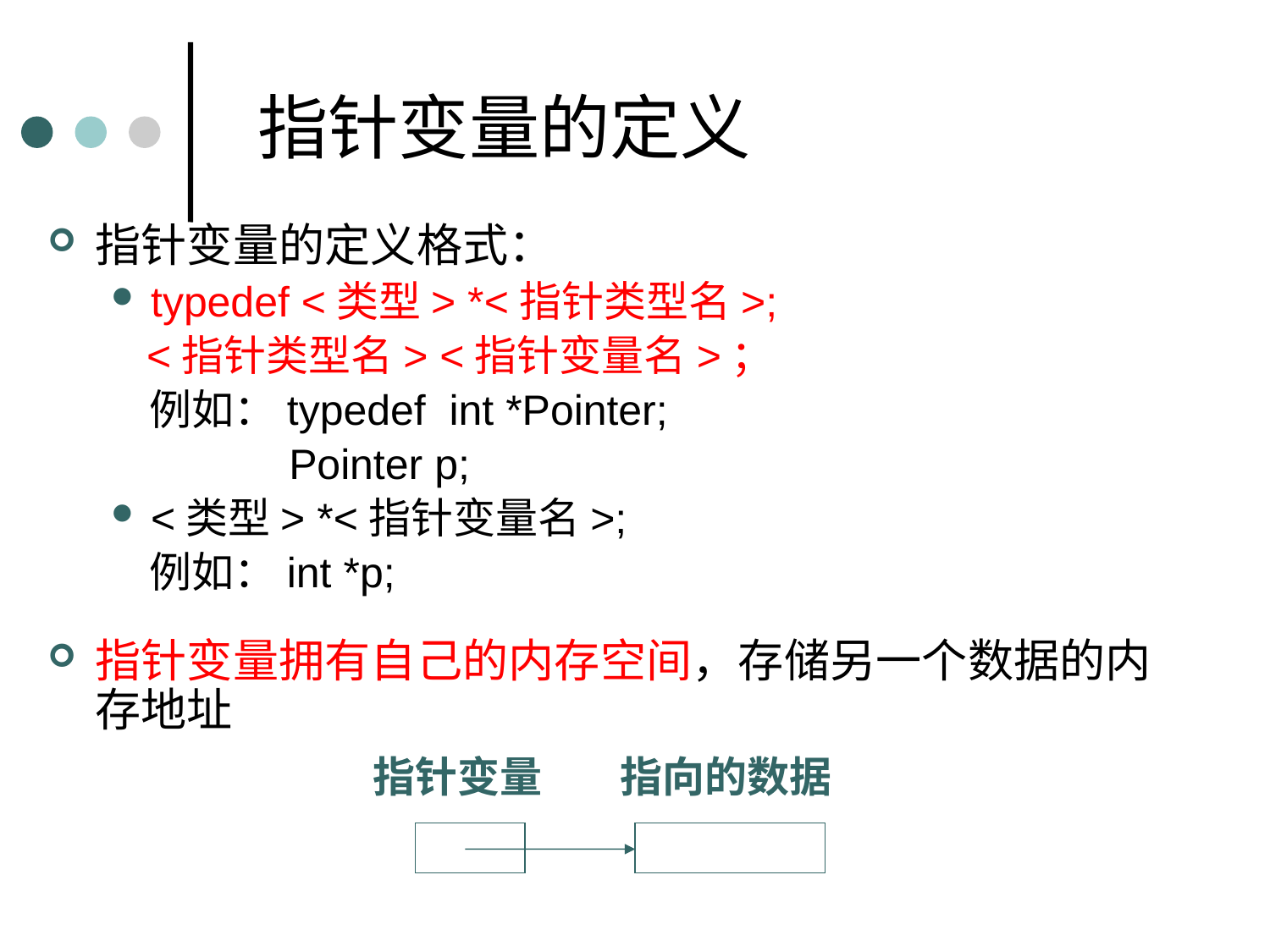

指针变量的定义
指针变量的定义格式：
typedef <类型> *<指针类型名>;
   <指针类型名> <指针变量名>；
   例如：typedef  int *Pointer;
               Pointer p;
<类型> *<指针变量名>;
   例如：int *p;
指针变量拥有自己的内存空间，存储另一个数据的内存地址
指针变量
指向的数据